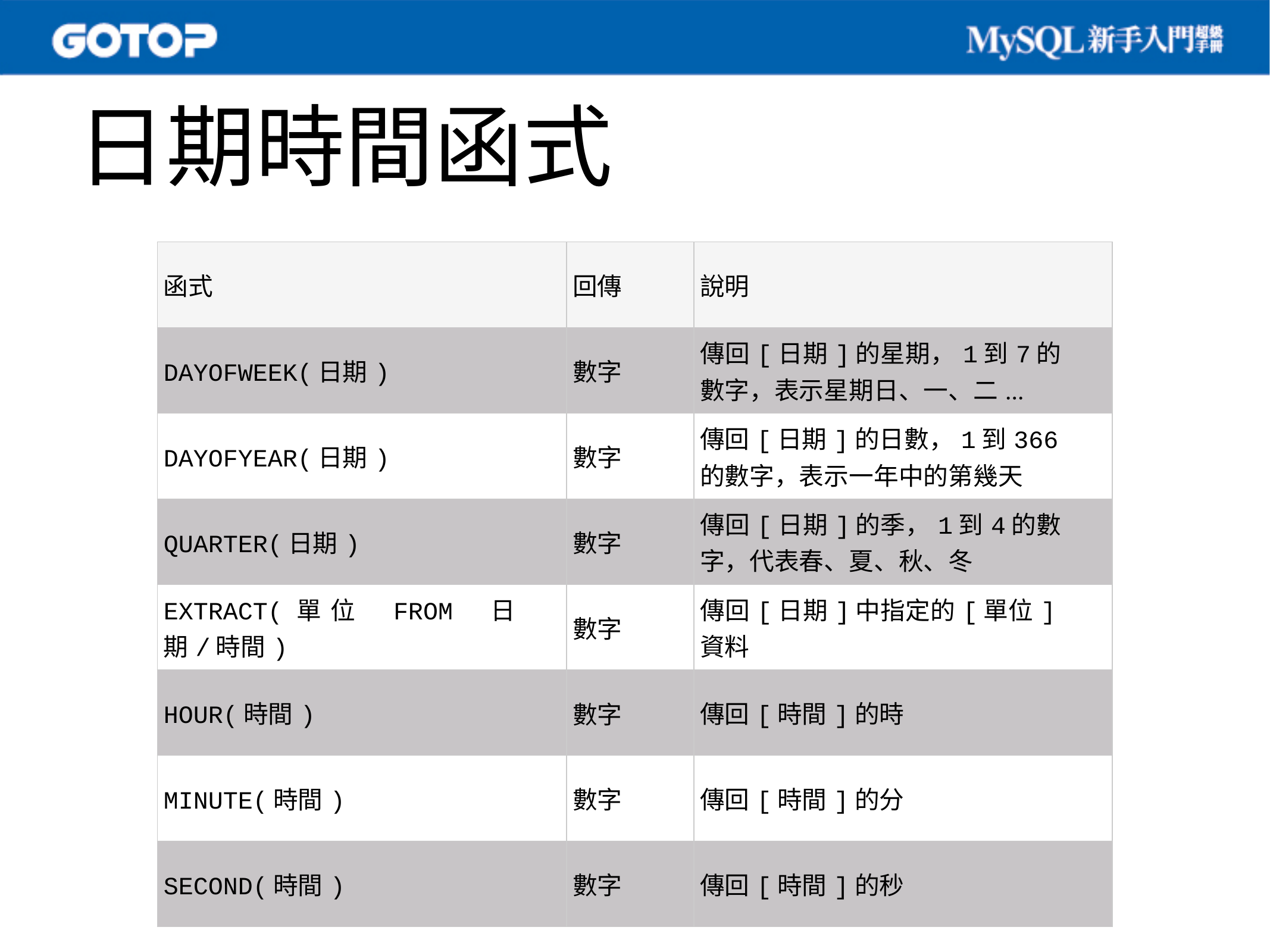

# 日期時間函式
| 函式 | 回傳 | 說明 |
| --- | --- | --- |
| DAYOFWEEK(日期) | 數字 | 傳回[日期]的星期，1到7的數字，表示星期日、一、二... |
| DAYOFYEAR(日期) | 數字 | 傳回[日期]的日數，1到366的數字，表示一年中的第幾天 |
| QUARTER(日期) | 數字 | 傳回[日期]的季，1到4的數字，代表春、夏、秋、冬 |
| EXTRACT(單位 FROM 日期/時間) | 數字 | 傳回[日期]中指定的[單位]資料 |
| HOUR(時間) | 數字 | 傳回[時間]的時 |
| MINUTE(時間) | 數字 | 傳回[時間]的分 |
| SECOND(時間) | 數字 | 傳回[時間]的秒 |